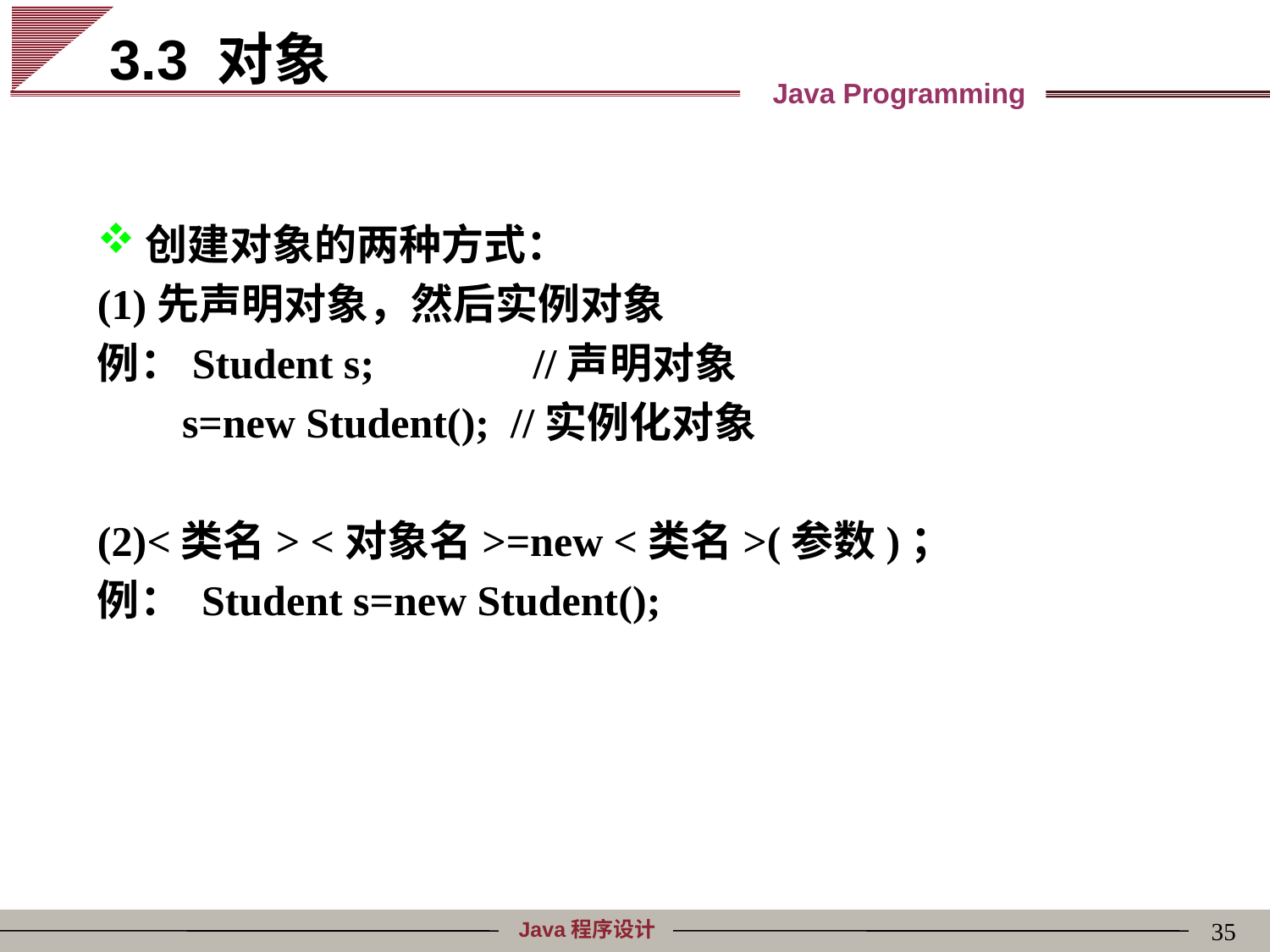

# 3.3 对象
创建对象的两种方式：
(1)先声明对象，然后实例对象
例：Student s;               //声明对象
        s=new Student();  //实例化对象

(2)<类名> <对象名>=new <类名>(参数)；
例： Student s=new Student();